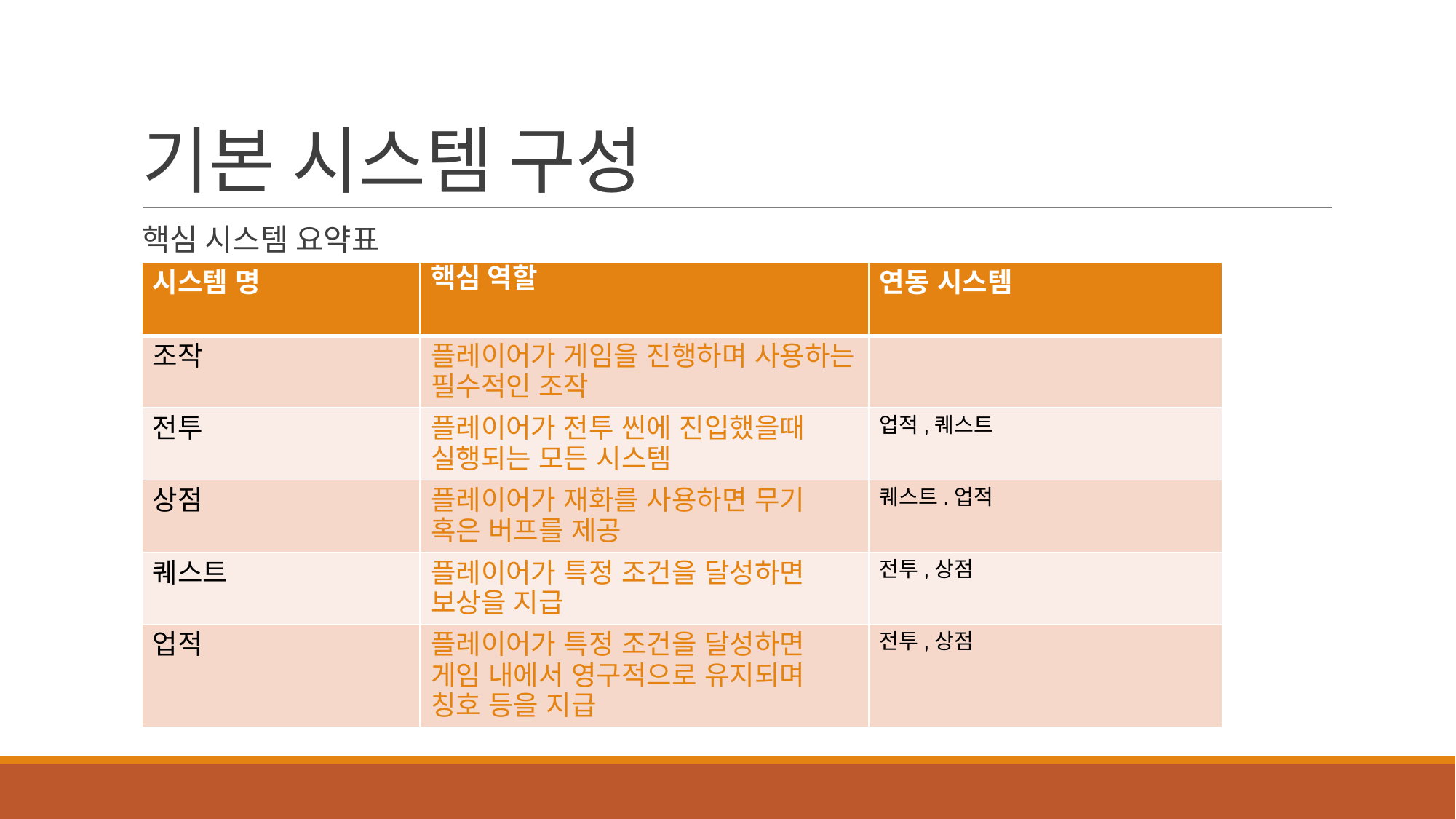

# 기본 시스템 구성
핵심 시스템 요약표
| 시스템 명 | 핵심 역할 | 연동 시스템 |
| --- | --- | --- |
| 조작 | 플레이어가 게임을 진행하며 사용하는 필수적인 조작 |  |
| 전투 | 플레이어가 전투 씬에 진입했을때 실행되는 모든 시스템 | 업적,퀘스트 |
| 상점 | 플레이어가 재화를 사용하면 무기 혹은 버프를 제공 | 퀘스트.업적 |
| 퀘스트 | 플레이어가 특정 조건을 달성하면 보상을 지급 | 전투,상점 |
| 업적 | 플레이어가 특정 조건을 달성하면 게임 내에서 영구적으로 유지되며 칭호 등을 지급 | 전투,상점 |